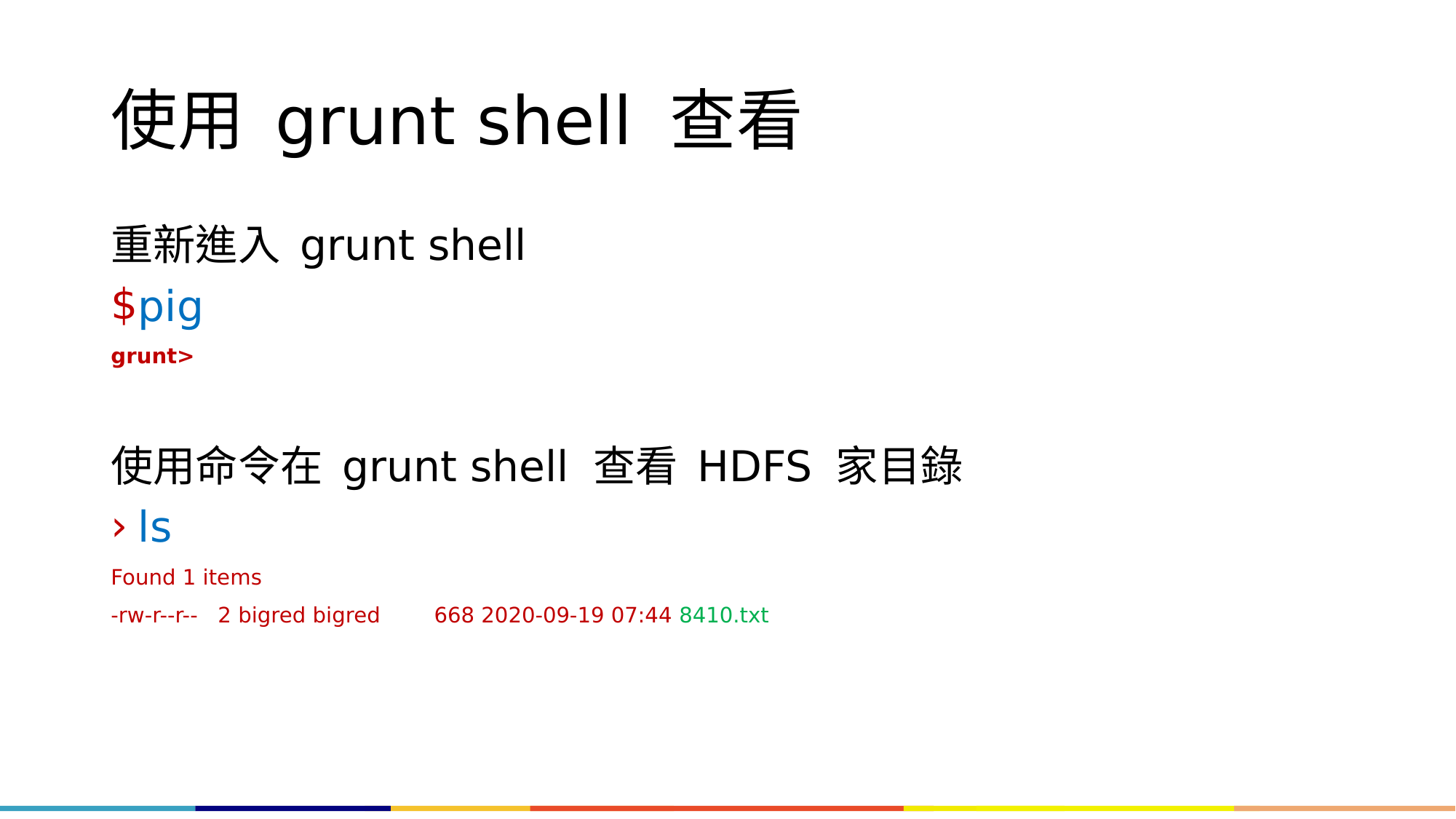

# 使用 grunt shell 查看
重新進入 grunt shell
pig
grunt>

使用命令在 grunt shell 查看 HDFS 家目錄
ls
Found 1 items
-rw-r--r--   2 bigred bigred        668 2020-09-19 07:44 8410.txt